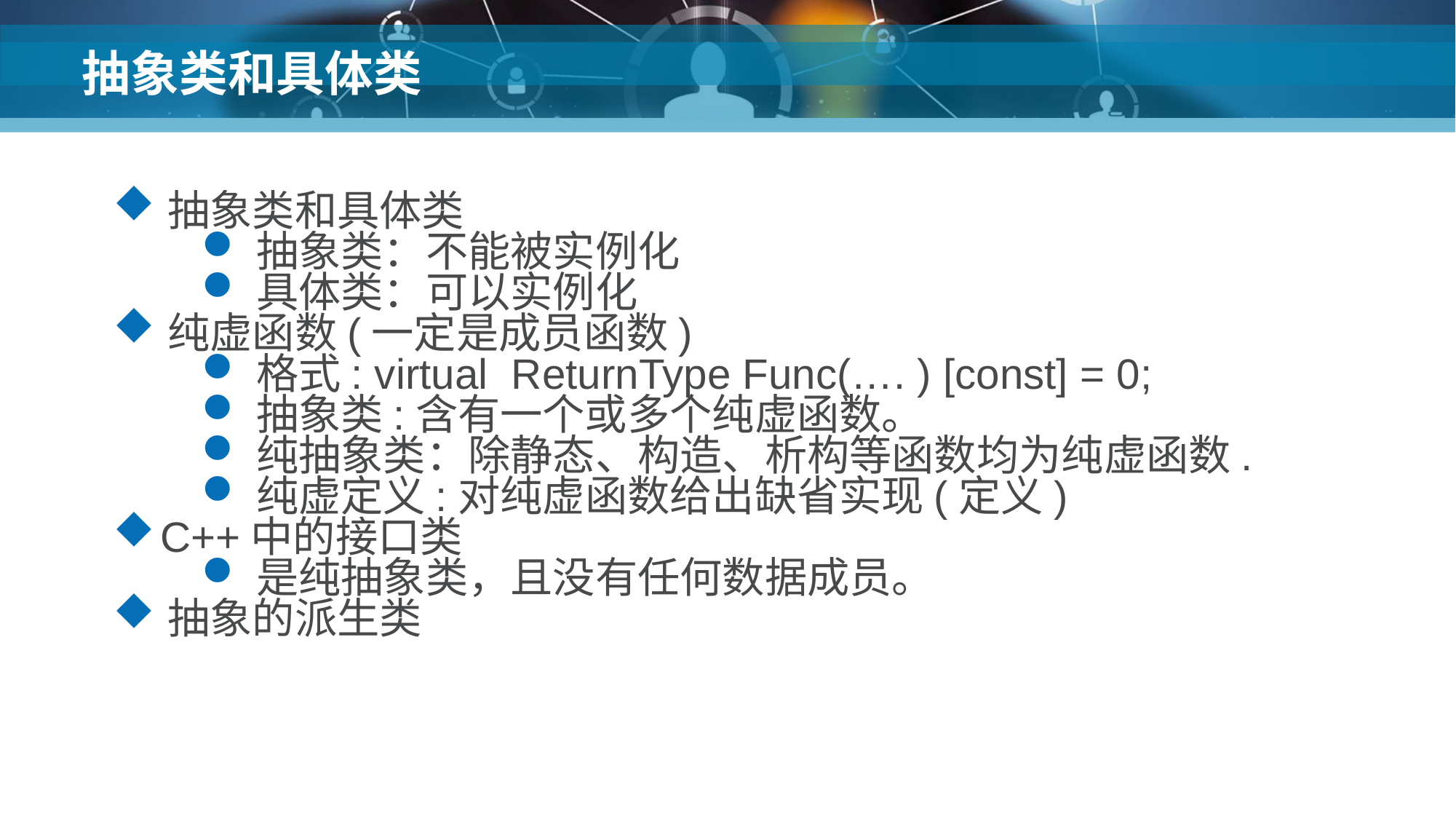

# 抽象类和具体类
抽象类和具体类
抽象类：不能被实例化
具体类：可以实例化
纯虚函数(一定是成员函数)
格式: virtual  ReturnType Func(…. ) [const] = 0;
抽象类:含有一个或多个纯虚函数。
纯抽象类：除静态、构造、析构等函数均为纯虚函数.
纯虚定义:对纯虚函数给出缺省实现(定义)
C++中的接口类
是纯抽象类，且没有任何数据成员。
抽象的派生类